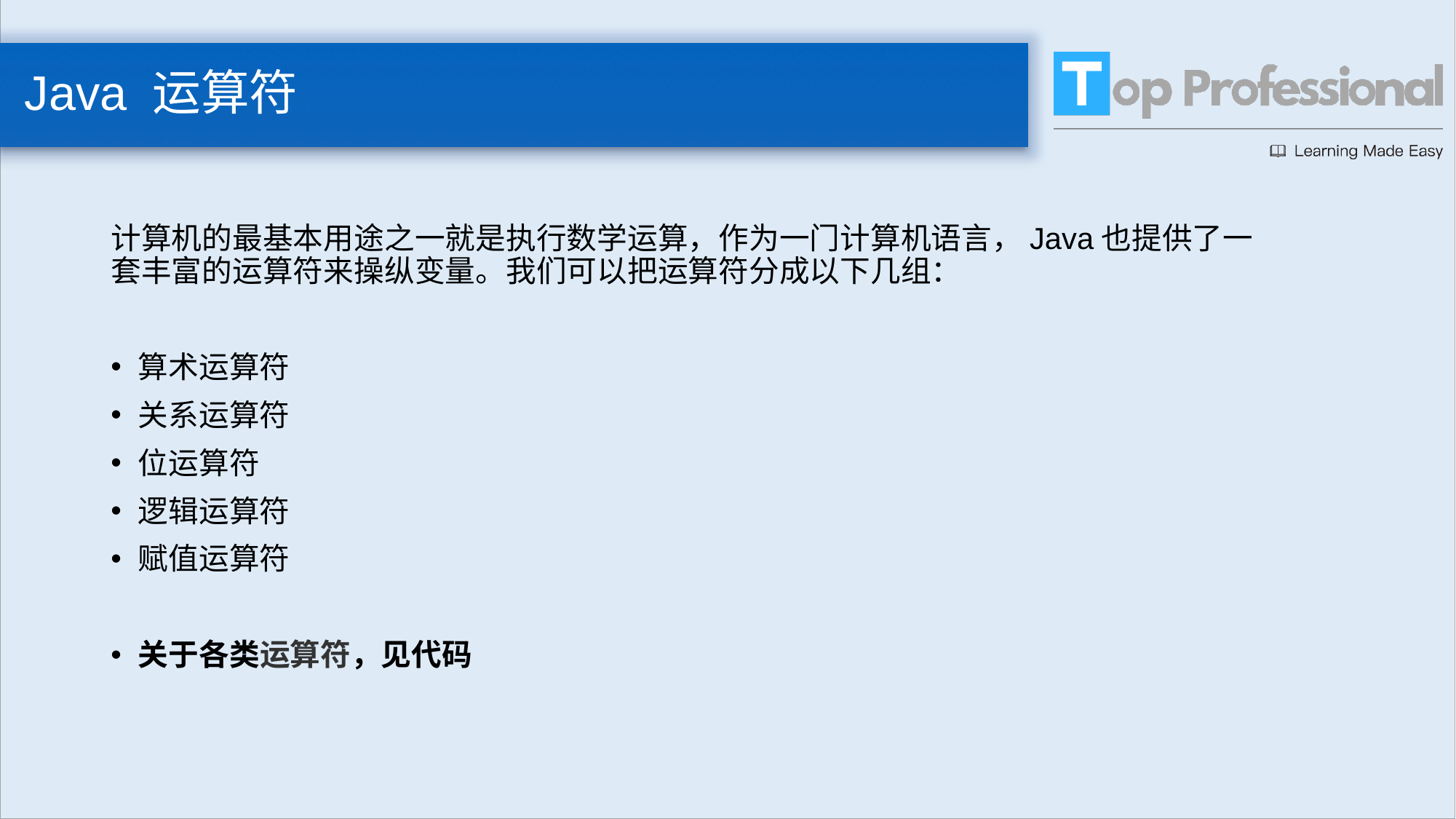

# Java 运算符
计算机的最基本用途之一就是执行数学运算，作为一门计算机语言，Java也提供了一套丰富的运算符来操纵变量。我们可以把运算符分成以下几组：

算术运算符
关系运算符
位运算符
逻辑运算符
赋值运算符

关于各类运算符，见代码